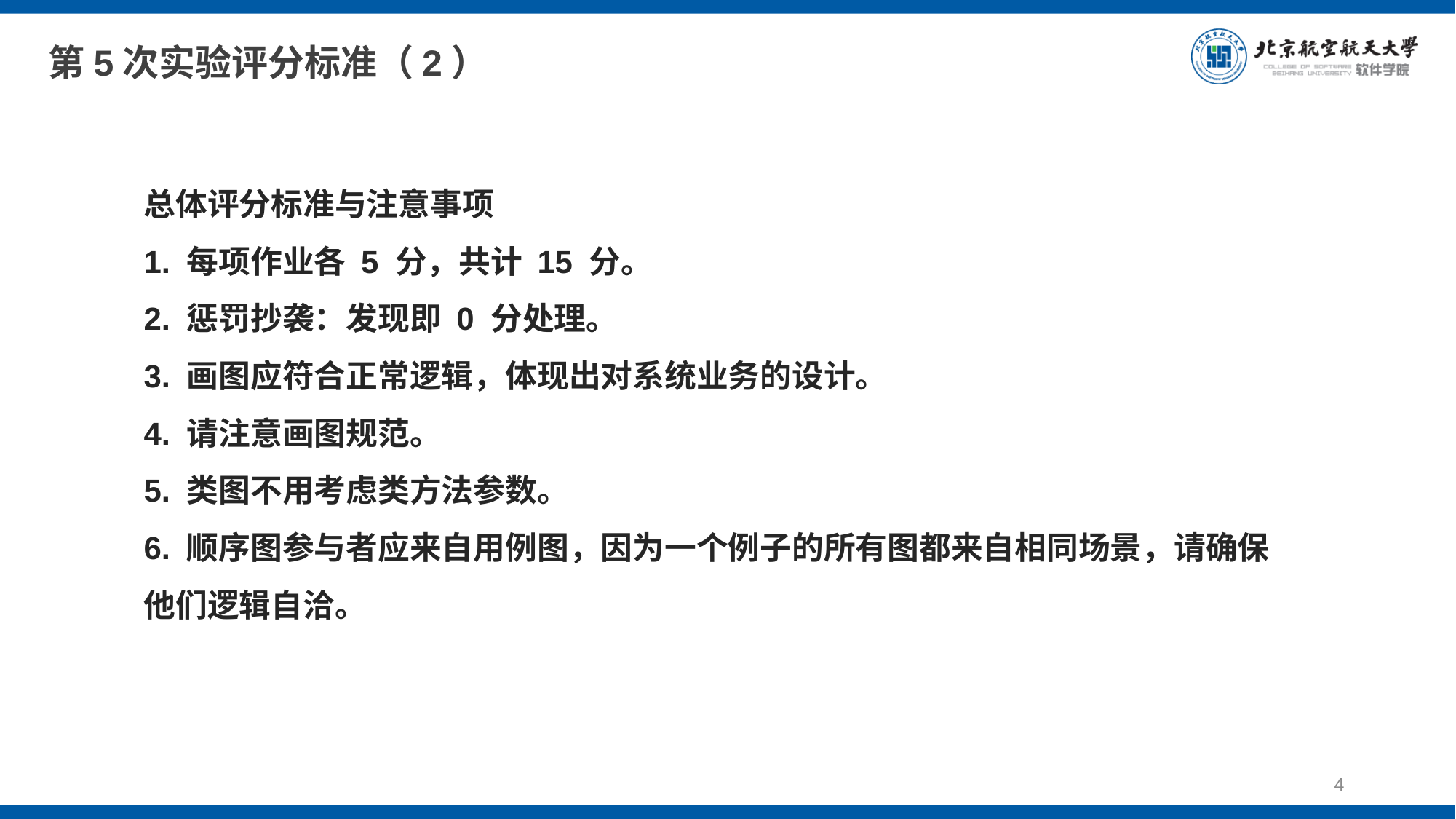

# 第5次实验评分标准（2）
总体评分标准与注意事项
1. 每项作业各 5 分，共计 15 分。
2. 惩罚抄袭：发现即 0 分处理。
3. 画图应符合正常逻辑，体现出对系统业务的设计。
4. 请注意画图规范。
5. 类图不用考虑类方法参数。
6. 顺序图参与者应来自用例图，因为一个例子的所有图都来自相同场景，请确保他们逻辑自洽。
4